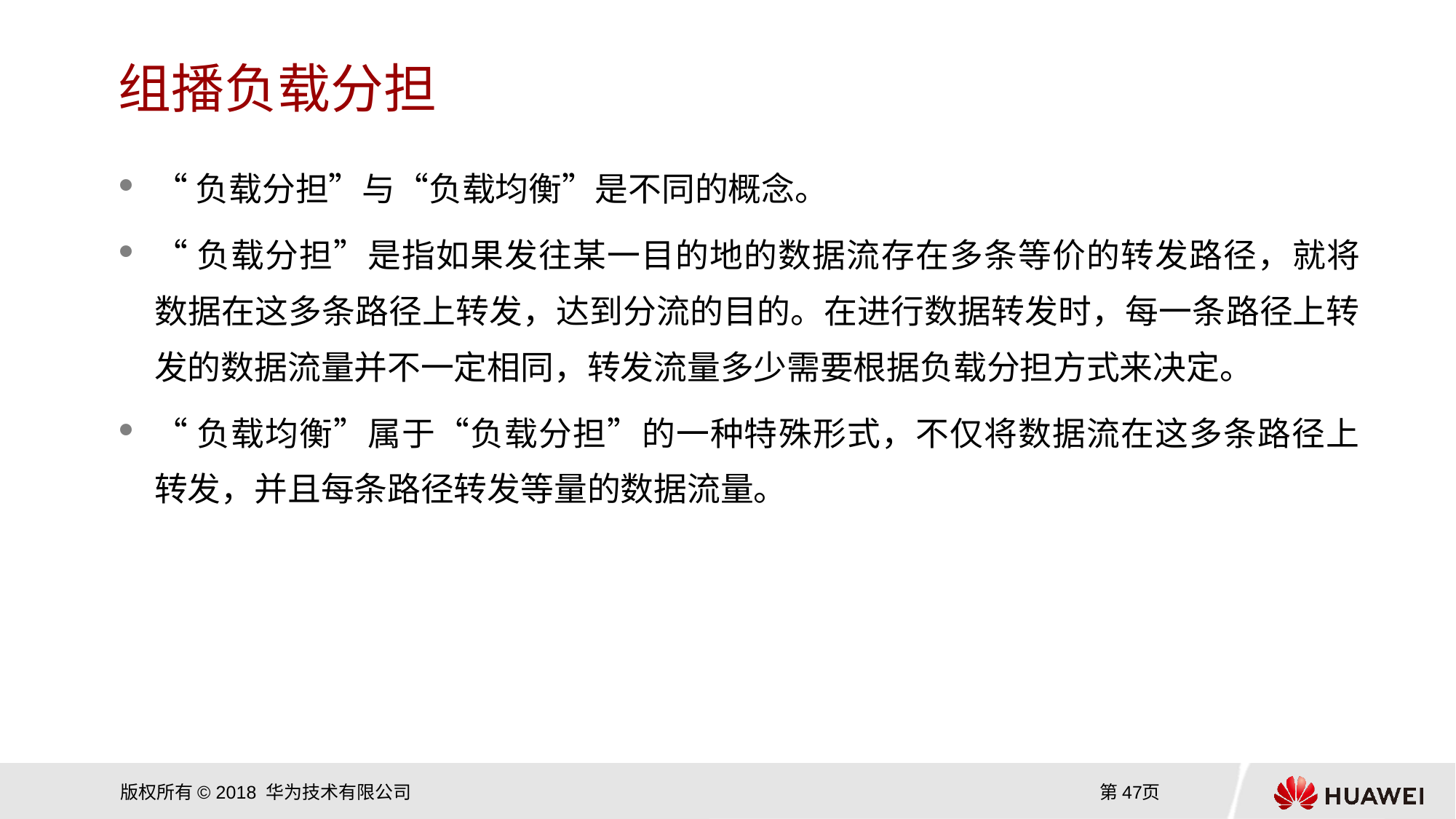

# 组播负载分担
“负载分担”与“负载均衡”是不同的概念。
“负载分担”是指如果发往某一目的地的数据流存在多条等价的转发路径，就将数据在这多条路径上转发，达到分流的目的。在进行数据转发时，每一条路径上转发的数据流量并不一定相同，转发流量多少需要根据负载分担方式来决定。
“负载均衡”属于“负载分担”的一种特殊形式，不仅将数据流在这多条路径上转发，并且每条路径转发等量的数据流量。